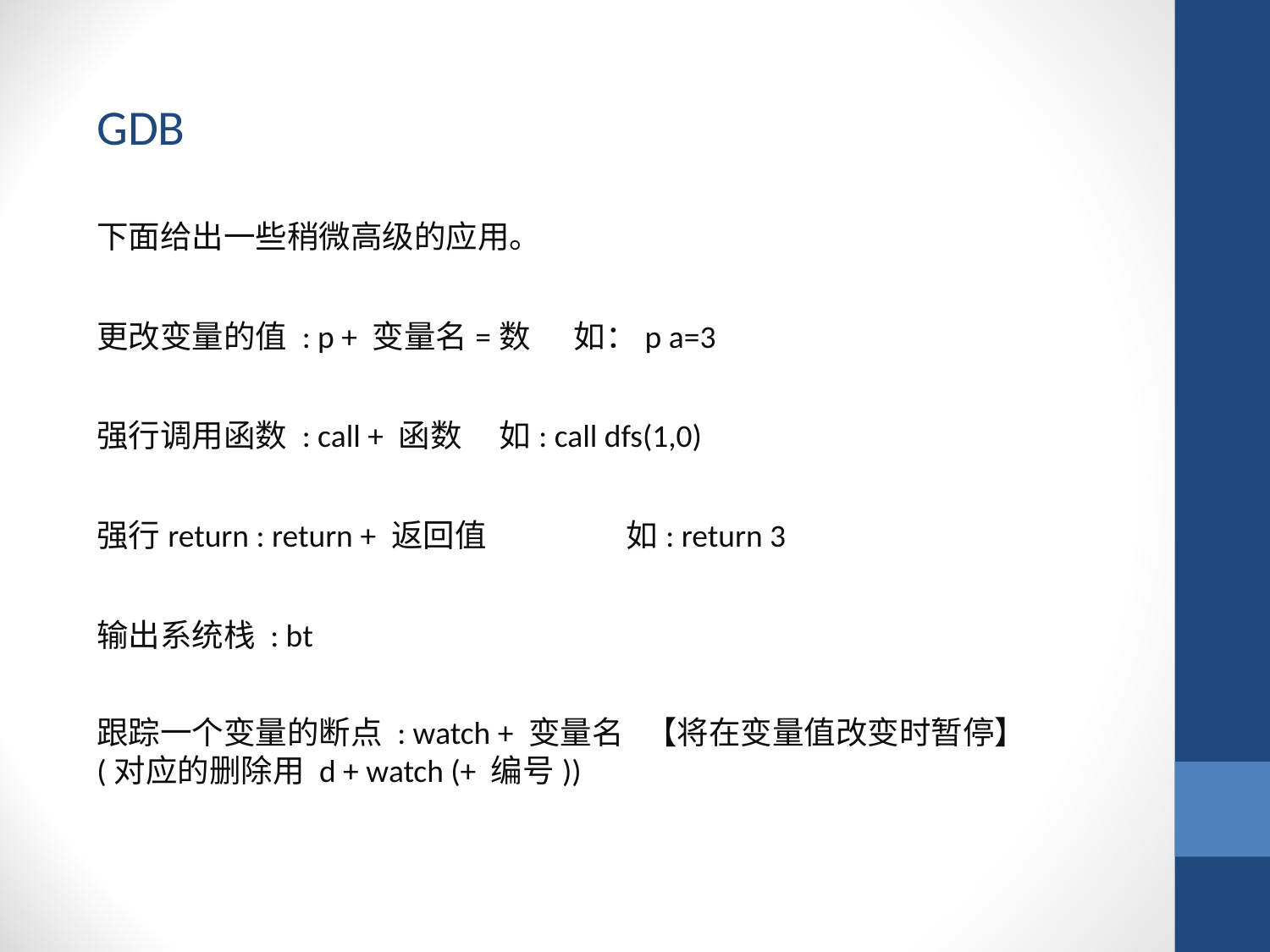

GDB
下面给出一些稍微高级的应用。
更改变量的值 : p + 变量名=数      如：p a=3
强行调用函数 : call + 函数	   如: call dfs(1,0)
强行return : return + 返回值	   如: return 3
输出系统栈 : bt
跟踪一个变量的断点 : watch + 变量名   【将在变量值改变时暂停】
(对应的删除用 d + watch (+ 编号))